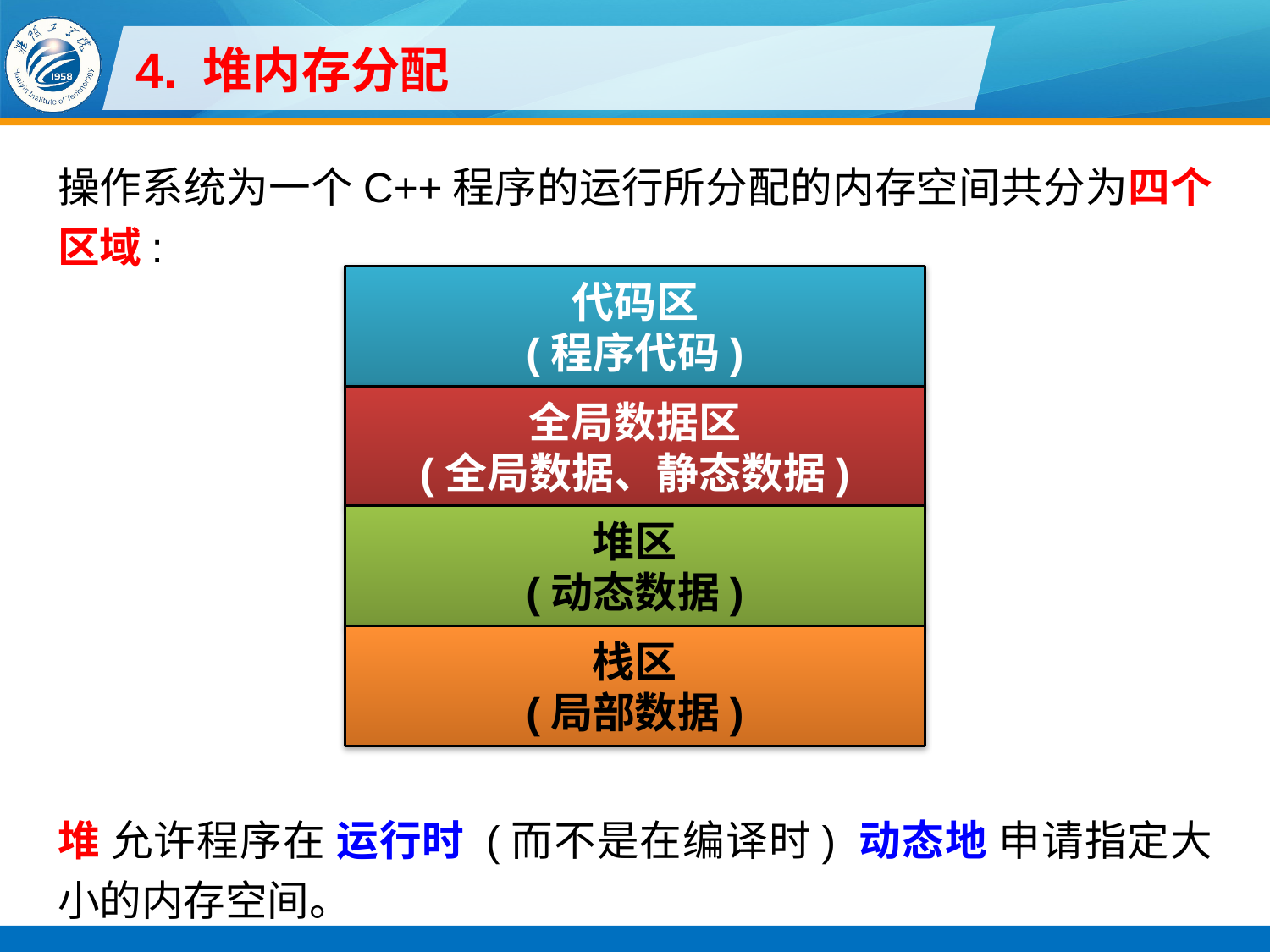

# 4. 堆内存分配
操作系统为一个C++程序的运行所分配的内存空间共分为四个区域:

堆 允许程序在 运行时 (而不是在编译时) 动态地 申请指定大小的内存空间。
代码区
(程序代码)
全局数据区
(全局数据、静态数据)
堆区
(动态数据)
栈区
(局部数据)